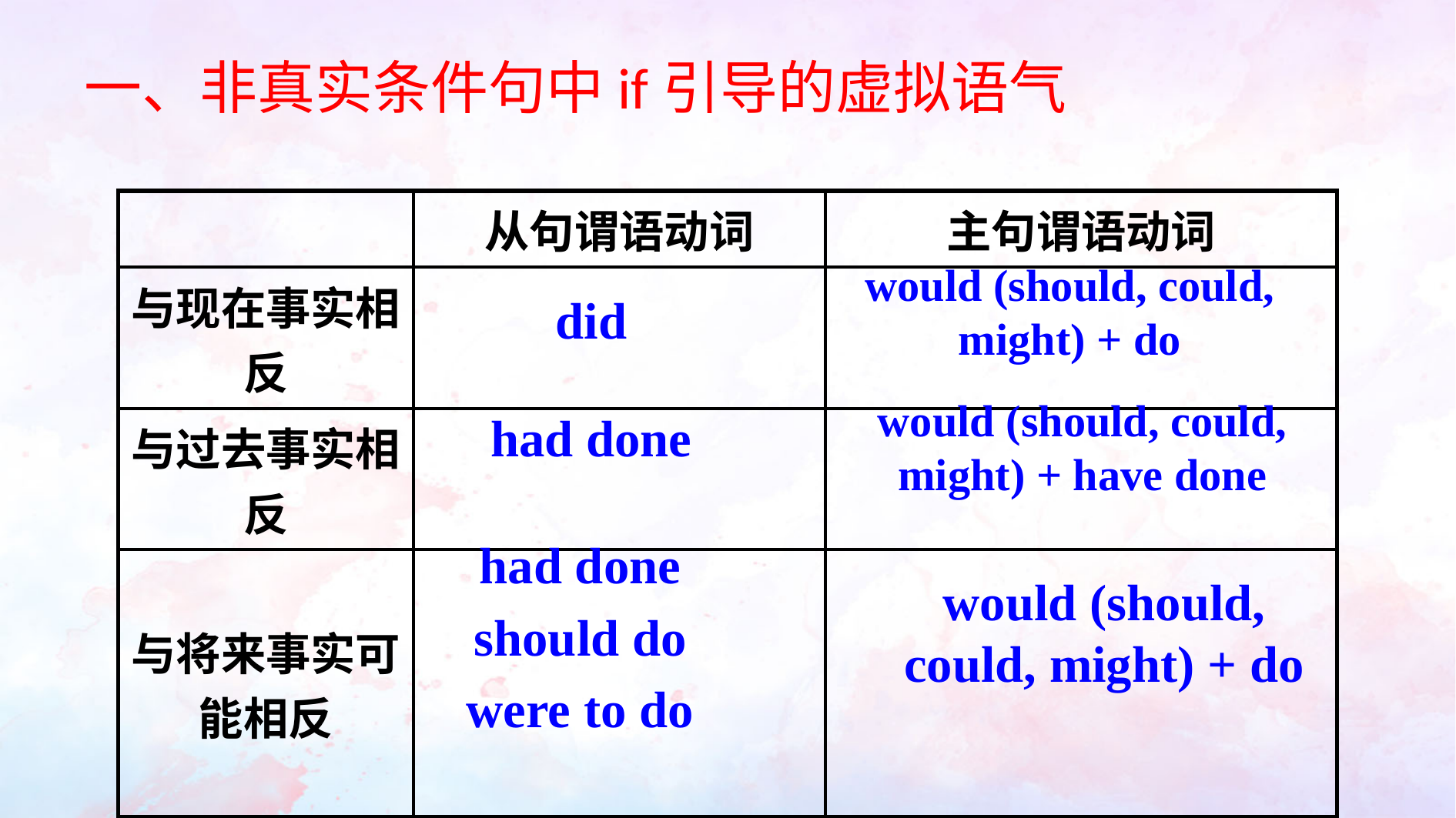

一、非真实条件句中if引导的虚拟语气
|  | 从句谓语动词 | 主句谓语动词 |
| --- | --- | --- |
| 与现在事实相反 |  |  |
| 与过去事实相反 |  |  |
| 与将来事实可能相反 |  |  |
would (should, could, might) + do
did
would (should, could, might) + have done
had done
had done
should do
were to do
would (should, could, might) + do